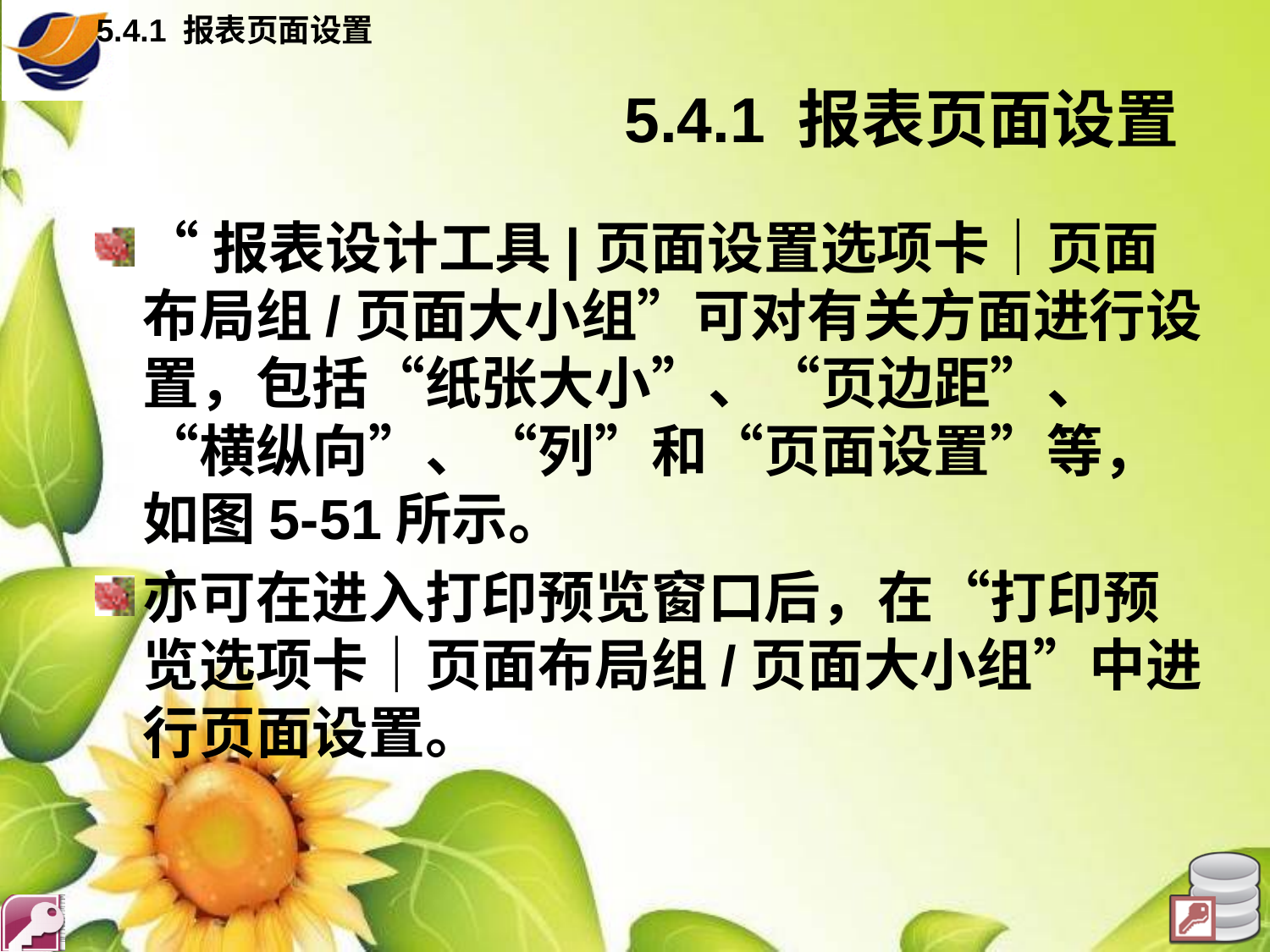

5.4.1 报表页面设置
# 5.4.1 报表页面设置
“报表设计工具|页面设置选项卡｜页面布局组/页面大小组”可对有关方面进行设置，包括“纸张大小”、“页边距”、“横纵向”、“列”和“页面设置”等，如图5-51所示。
亦可在进入打印预览窗口后，在“打印预览选项卡｜页面布局组/页面大小组”中进行页面设置。